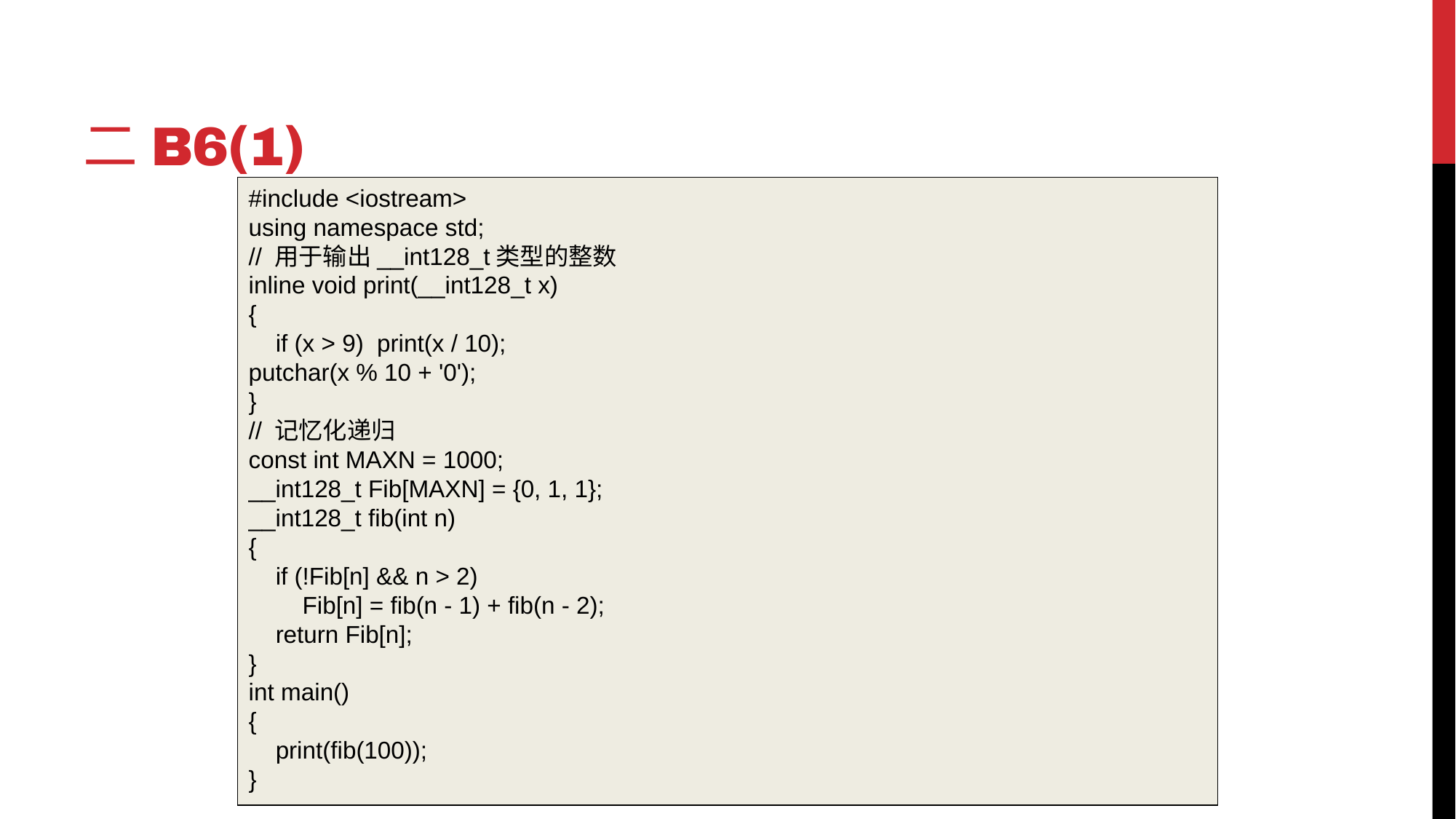

# 二b6(1)
#include <iostream>
using namespace std;
// 用于输出__int128_t类型的整数
inline void print(__int128_t x)
{
    if (x > 9)  print(x / 10);
putchar(x % 10 + '0');
}
// 记忆化递归
const int MAXN = 1000;
__int128_t Fib[MAXN] = {0, 1, 1};
__int128_t fib(int n)
{
    if (!Fib[n] && n > 2)
        Fib[n] = fib(n - 1) + fib(n - 2);
    return Fib[n];
}
int main()
{
    print(fib(100));
}